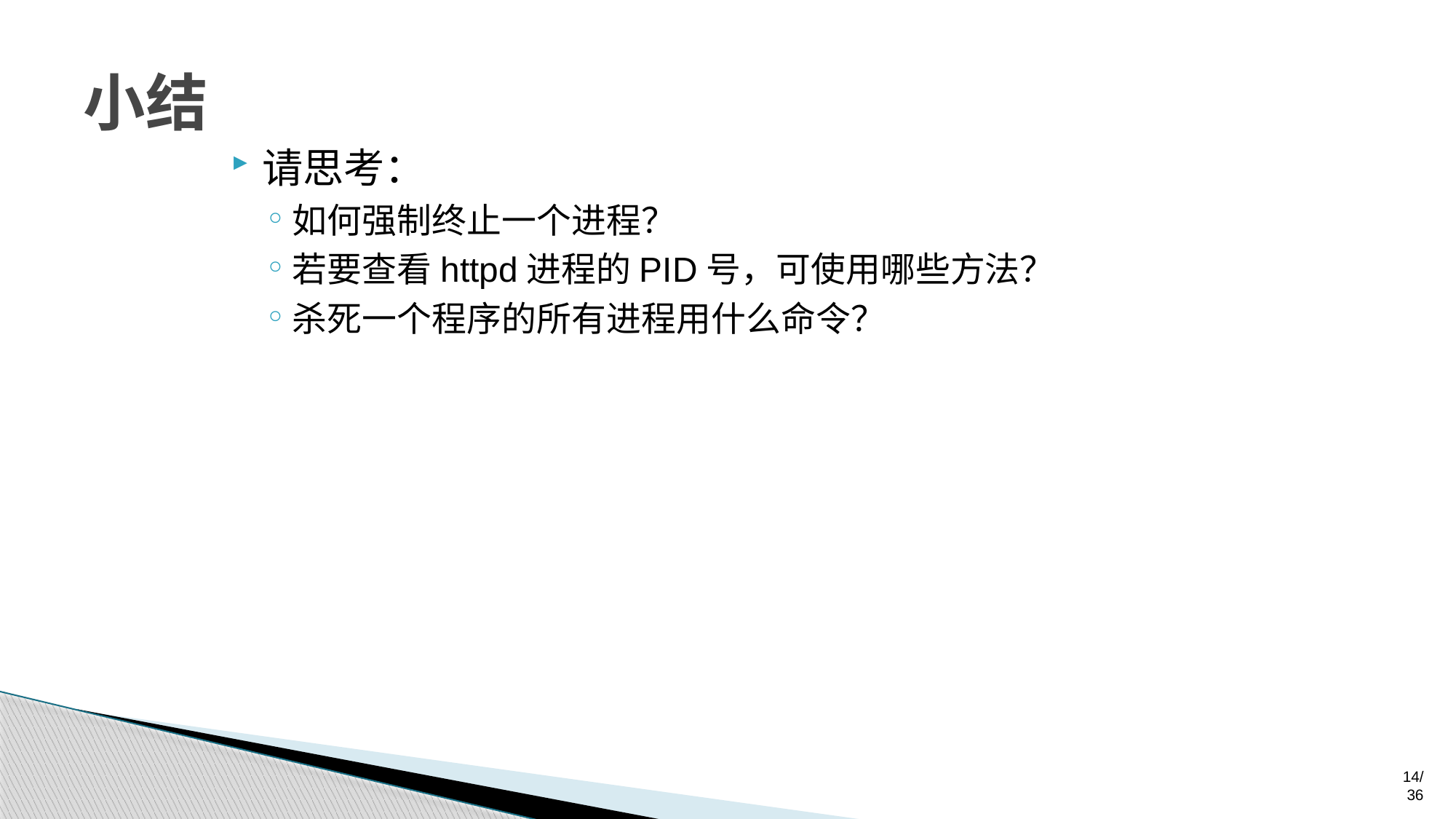

# 小结
请思考：
如何强制终止一个进程？
若要查看httpd进程的PID号，可使用哪些方法？
杀死一个程序的所有进程用什么命令？

14/36